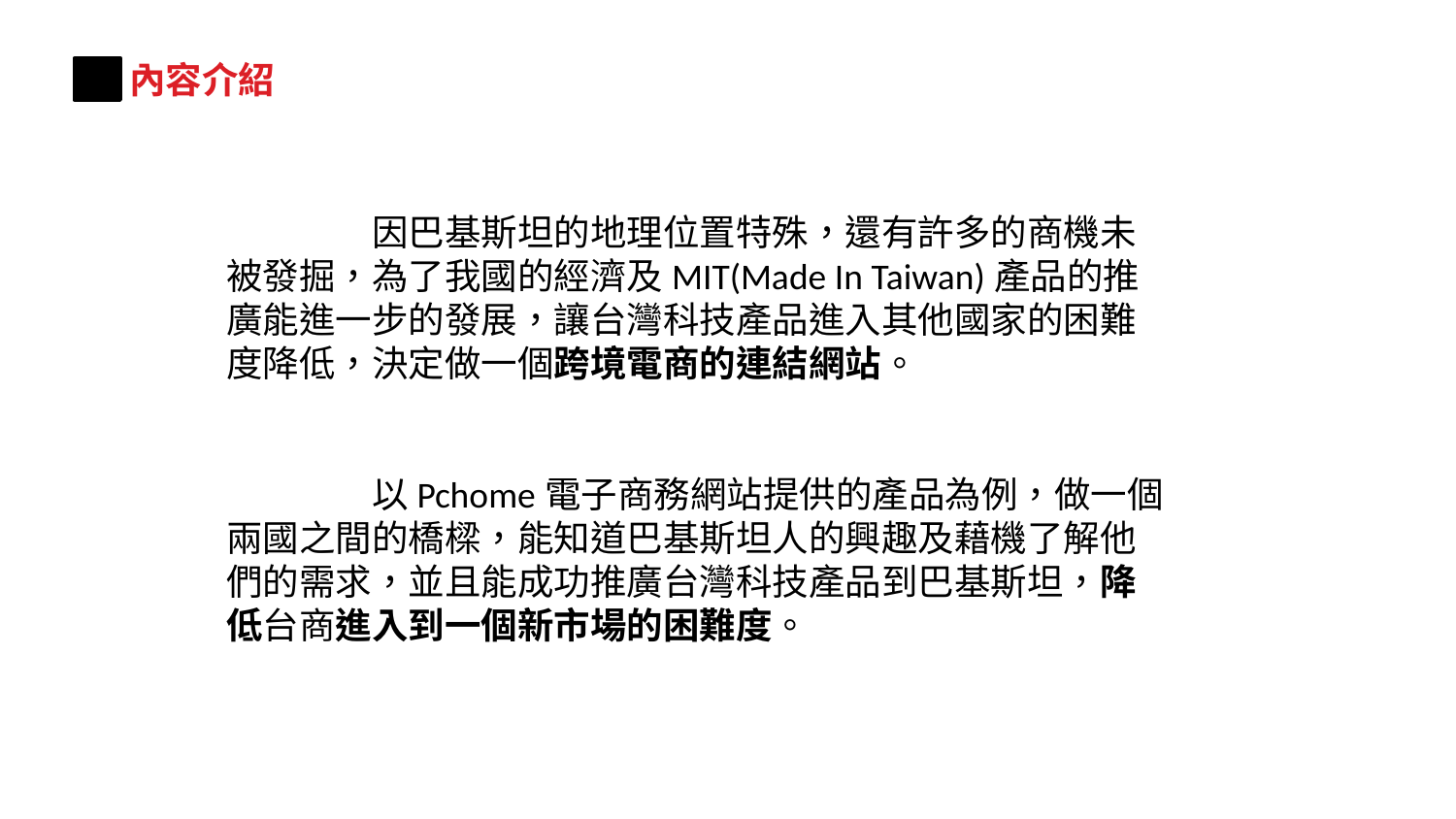

內容介紹

	因巴基斯坦的地理位置特殊，還有許多的商機未被發掘，為了我國的經濟及MIT(Made In Taiwan)產品的推廣能進一步的發展，讓台灣科技產品進入其他國家的困難度降低，決定做一個跨境電商的連結網站。

	以Pchome電子商務網站提供的產品為例，做一個兩國之間的橋樑，能知道巴基斯坦人的興趣及藉機了解他們的需求，並且能成功推廣台灣科技產品到巴基斯坦，降低台商進入到一個新市場的困難度。